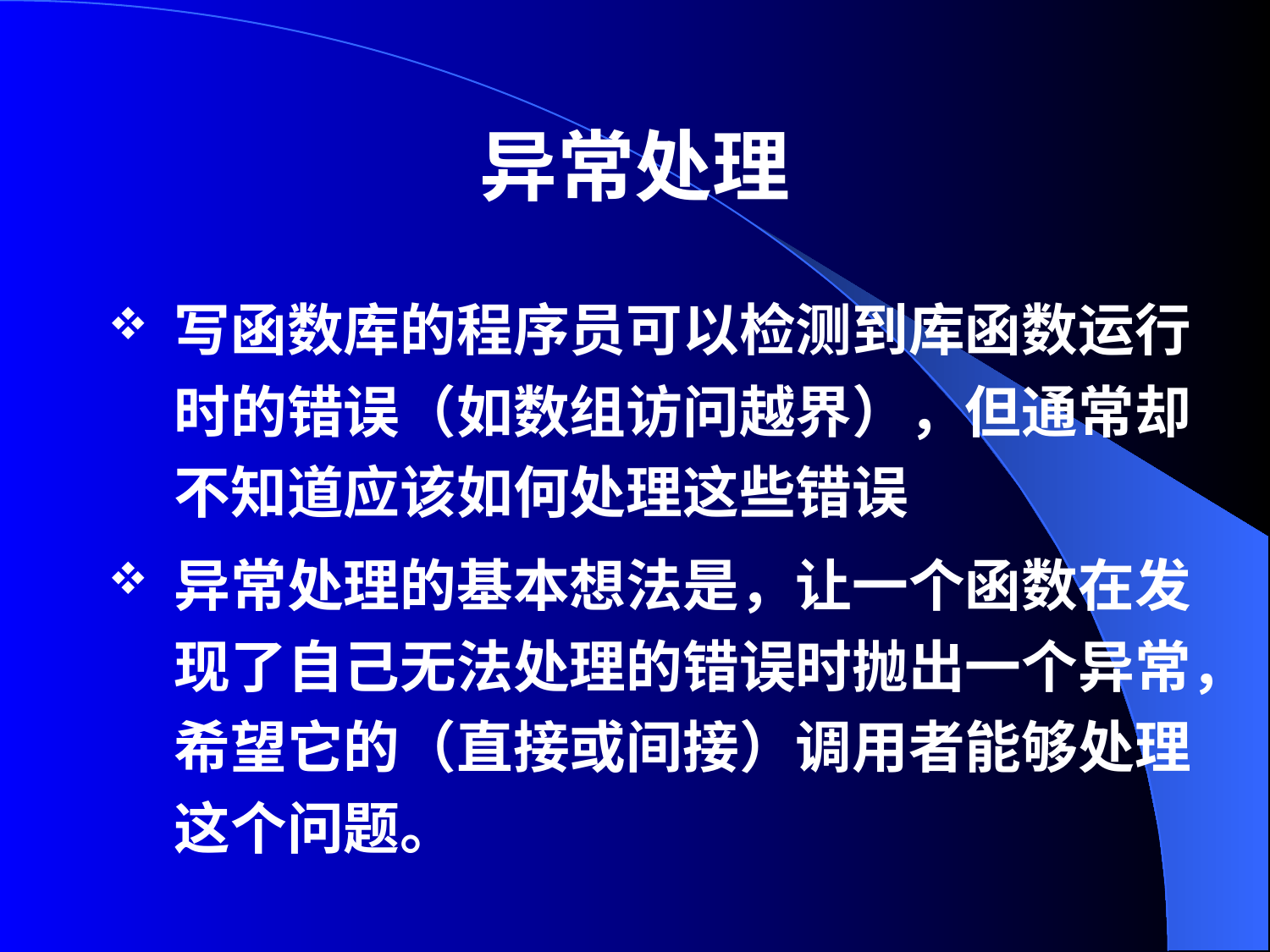

# 异常处理
写函数库的程序员可以检测到库函数运行时的错误（如数组访问越界），但通常却不知道应该如何处理这些错误
异常处理的基本想法是，让一个函数在发现了自己无法处理的错误时抛出一个异常，希望它的（直接或间接）调用者能够处理这个问题。